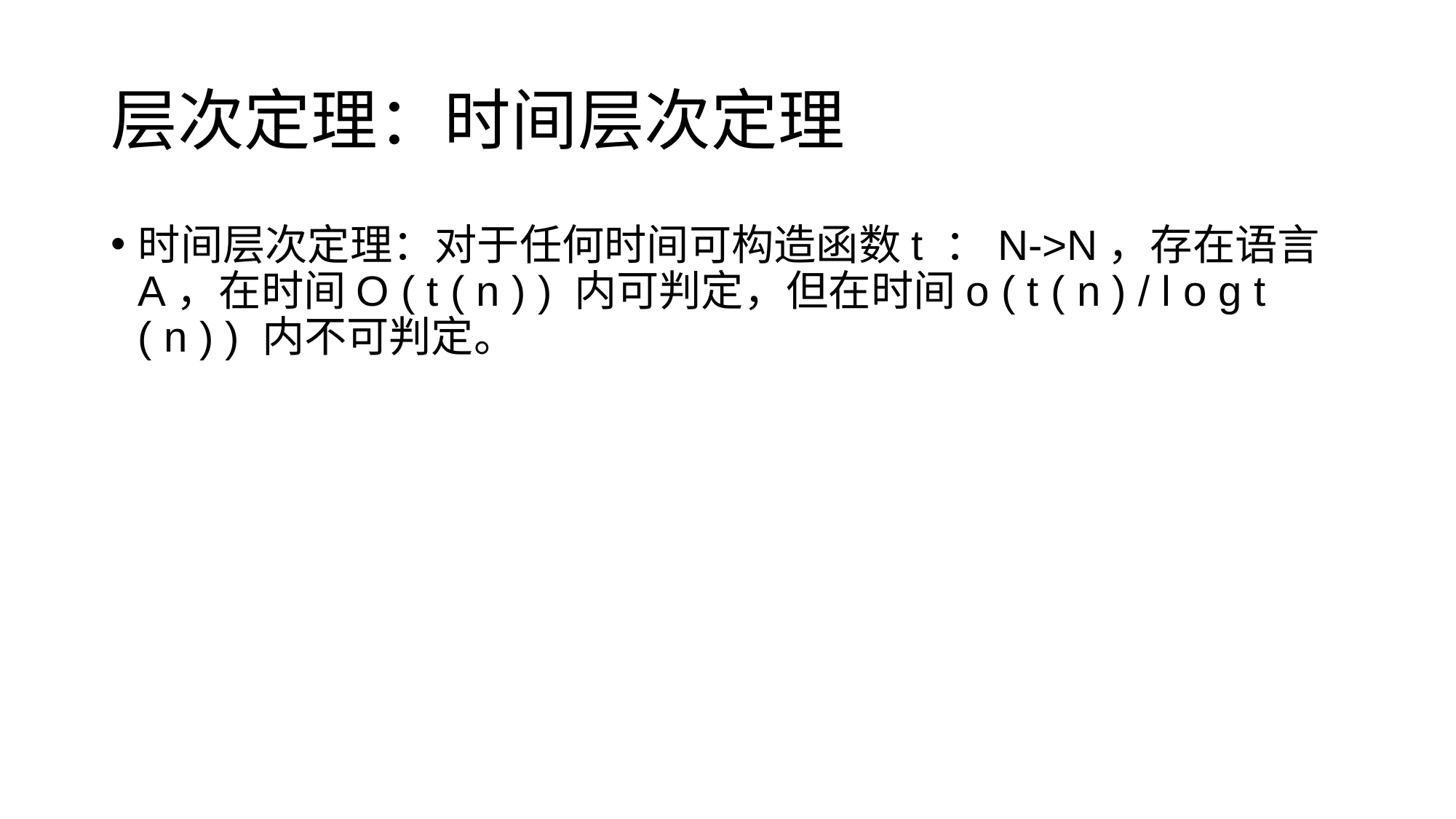

# 层次定理：时间层次定理
时间层次定理：对于任何时间可构造函数t ：N->N，存在语言A，在时间O ( t ( n ) ) 内可判定，但在时间o ( t ( n ) / l o g t ( n ) ) 内不可判定。